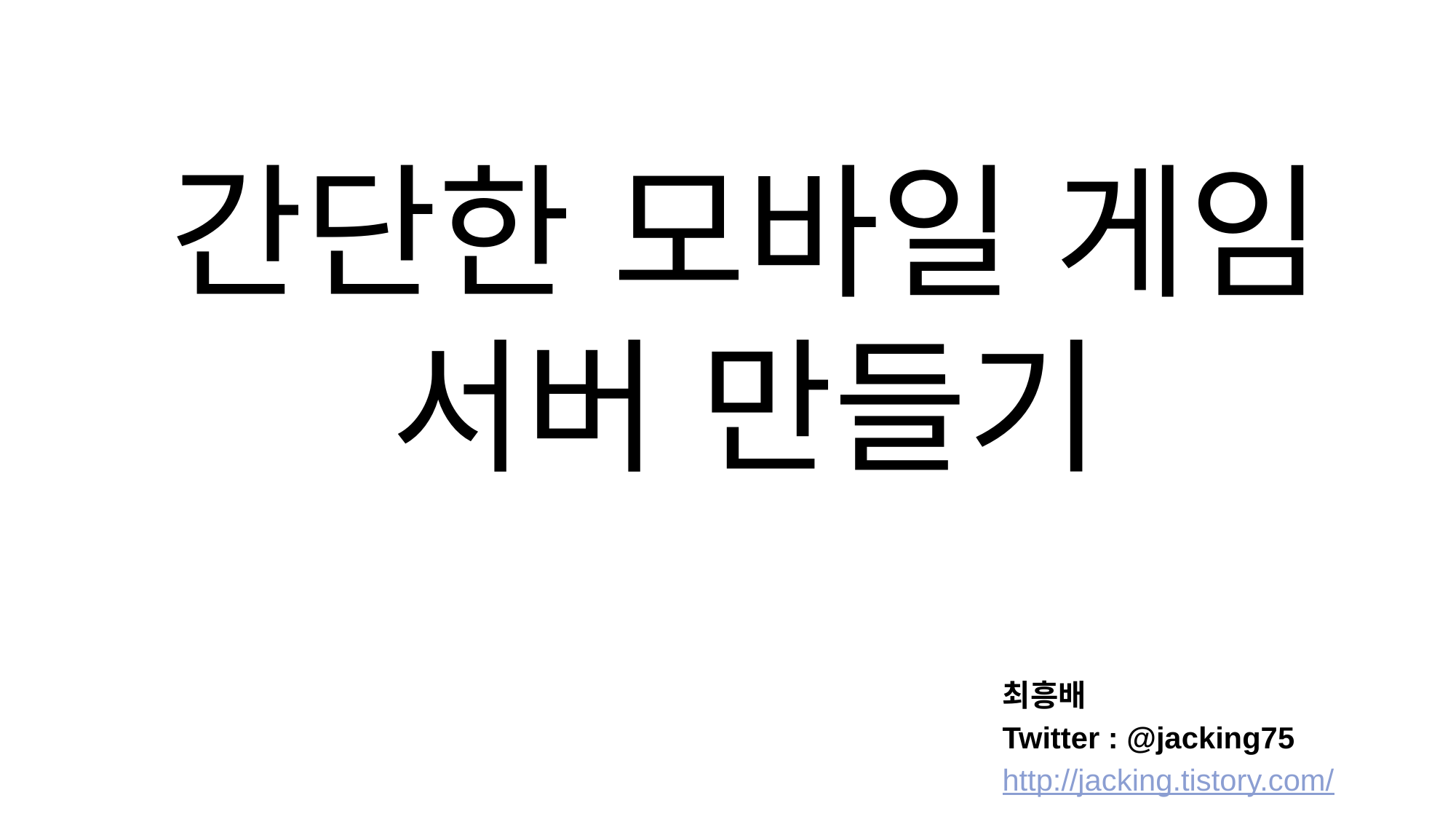

간단한 모바일 게임 서버 만들기
최흥배
Twitter : @jacking75
http://jacking.tistory.com/